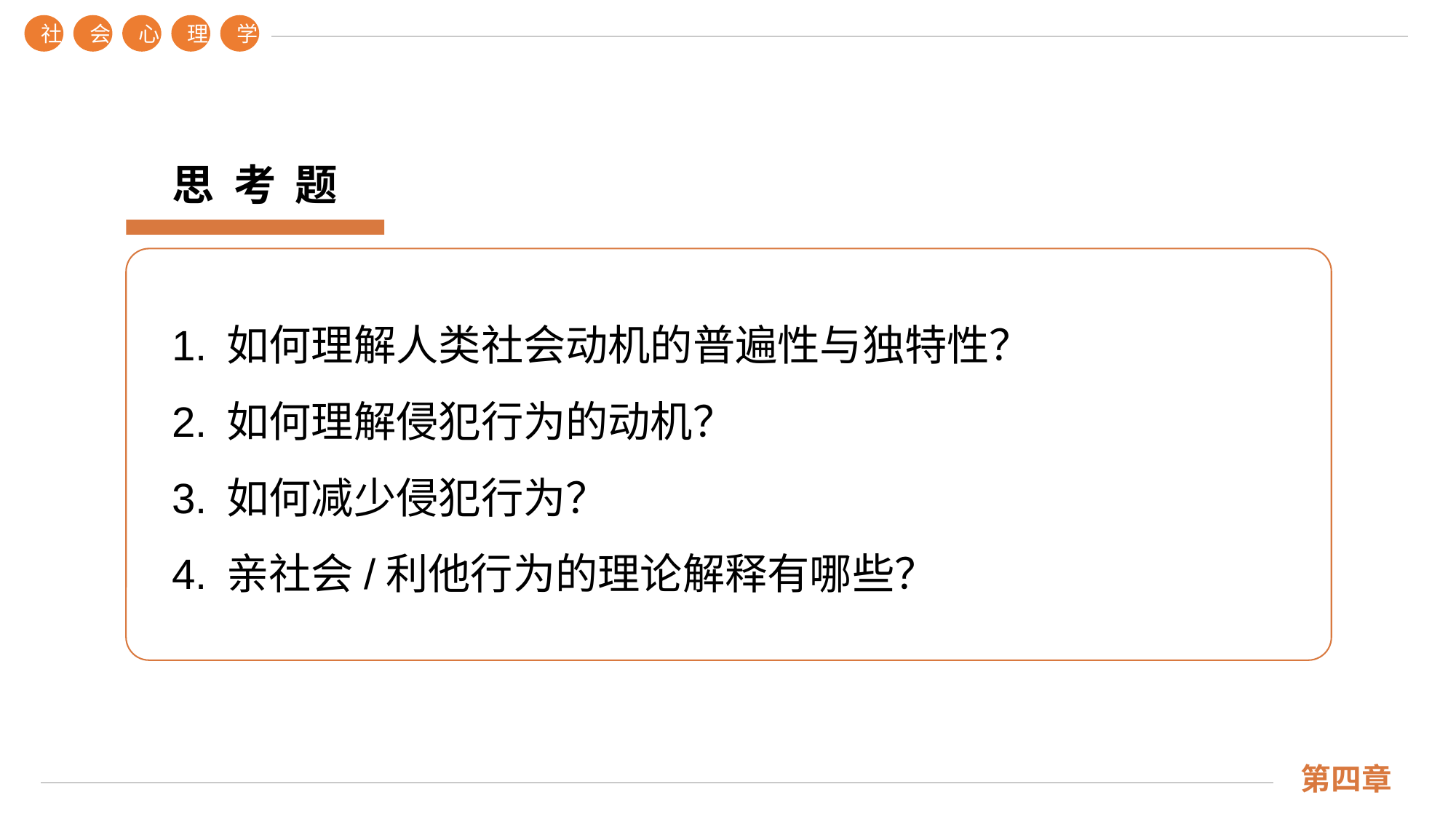

社
会
心
理
学
第四章

思  考  题

如何理解人类社会动机的普遍性与独特性？
如何理解侵犯行为的动机？
如何减少侵犯行为？
亲社会/利他行为的理论解释有哪些？